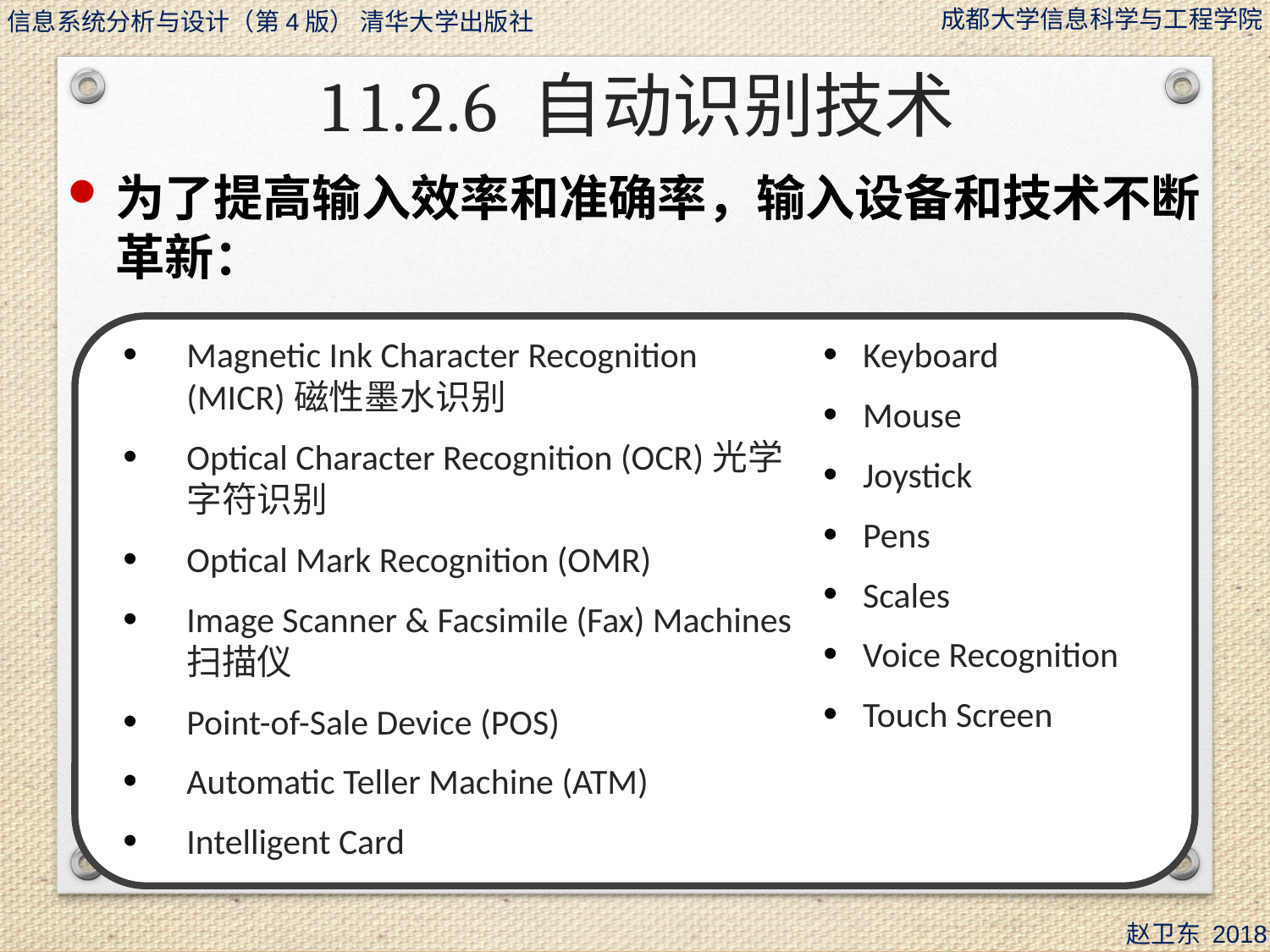

# 11.2.6 自动识别技术
为了提高输入效率和准确率，输入设备和技术不断革新：

Magnetic Ink Character Recognition (MICR)磁性墨水识别
Optical Character Recognition (OCR)光学字符识别
Optical Mark Recognition (OMR)
Image Scanner & Facsimile (Fax) Machines扫描仪
Point-of-Sale Device (POS)
Automatic Teller Machine (ATM)
Intelligent Card
Keyboard
Mouse
Joystick
Pens
Scales
Voice Recognition
Touch Screen